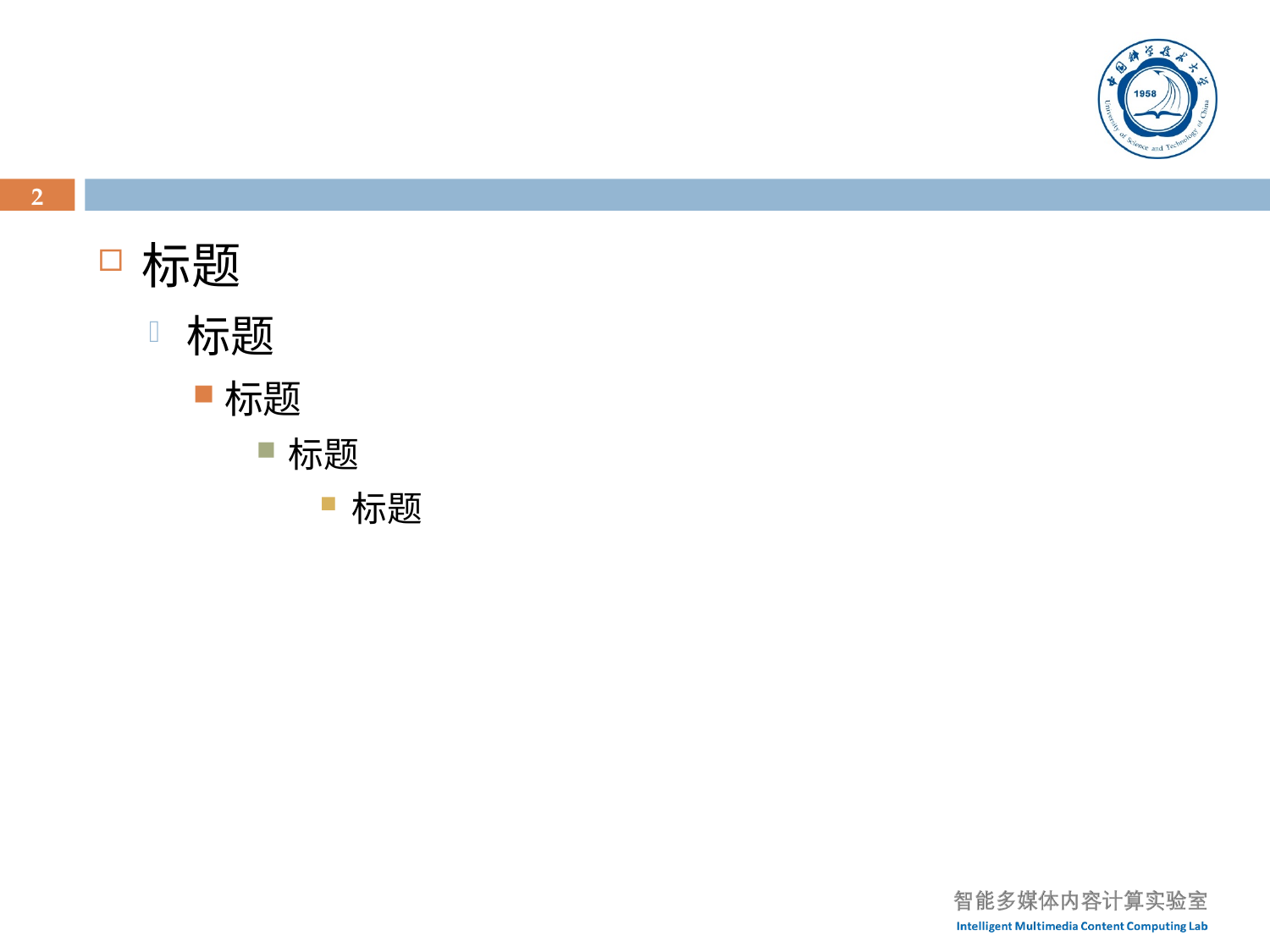

#
2
标题
标题
标题
标题
标题